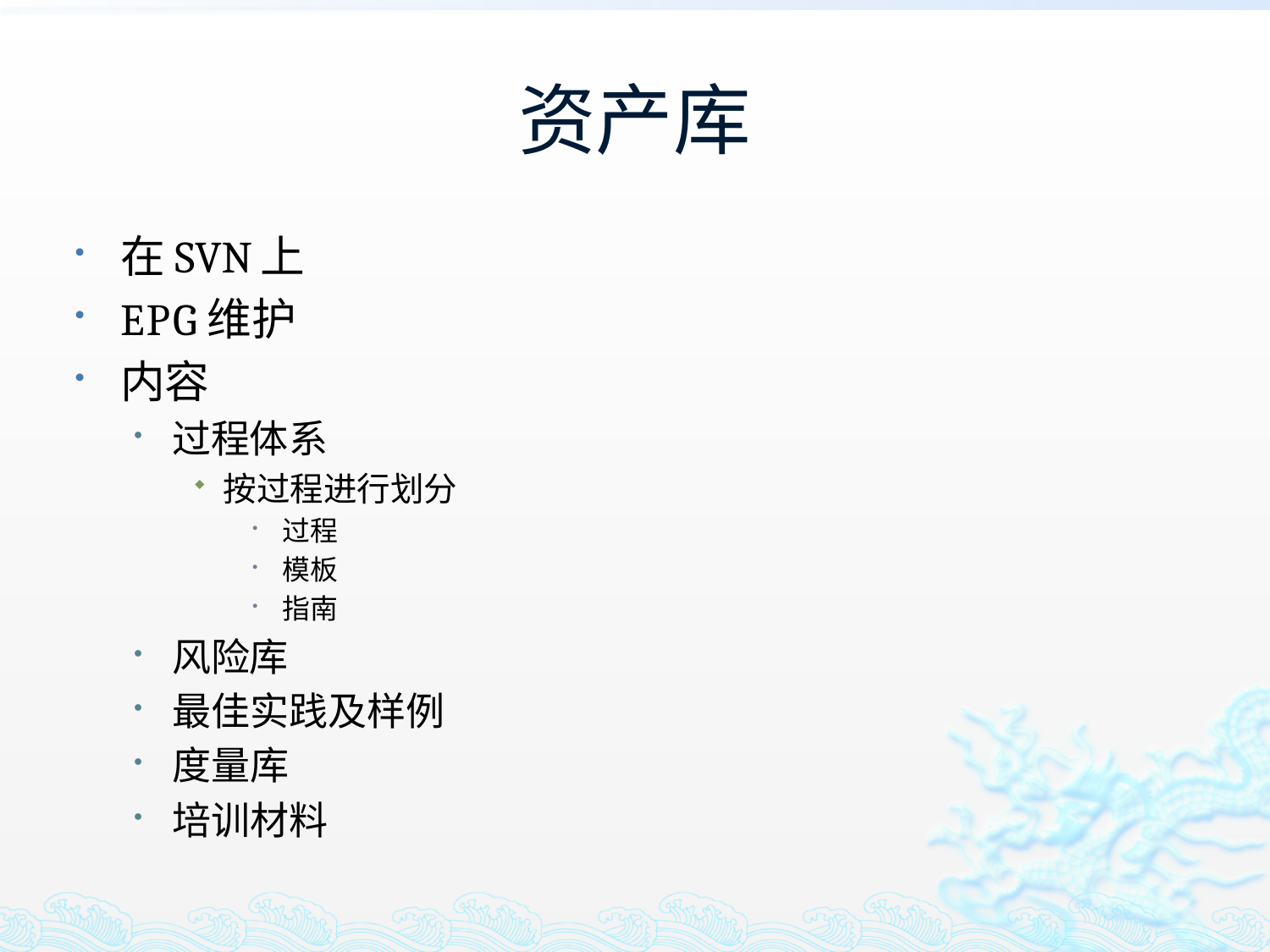

# 资产库
在SVN上
EPG维护
内容
过程体系
按过程进行划分
过程
模板
指南
风险库
最佳实践及样例
度量库
培训材料